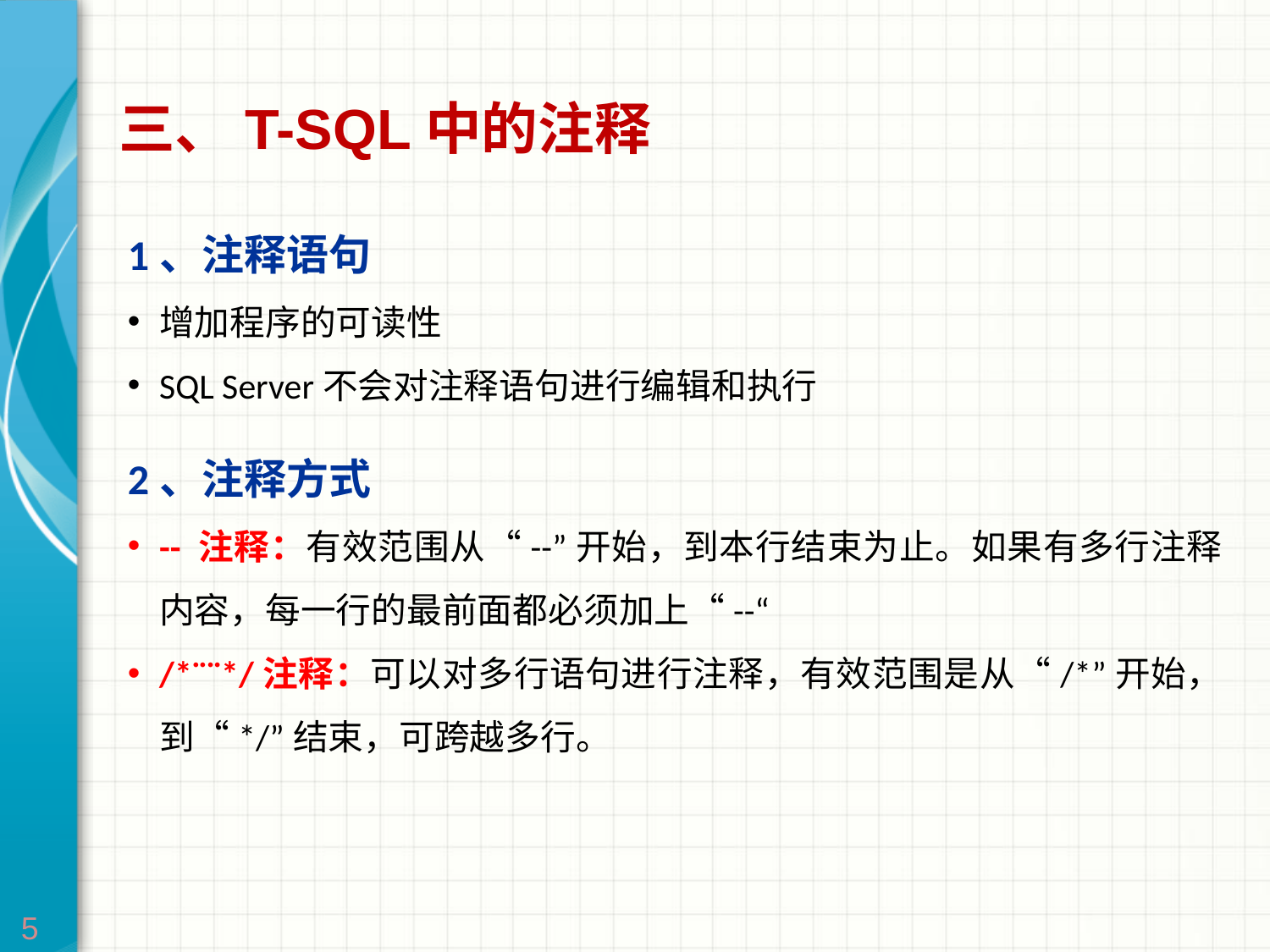

# 三、T-SQL中的注释
1、注释语句
增加程序的可读性
SQL Server不会对注释语句进行编辑和执行
2、注释方式
-- 注释：有效范围从“--”开始，到本行结束为止。如果有多行注释内容，每一行的最前面都必须加上“--“
/*¨¨*/注释：可以对多行语句进行注释，有效范围是从“/*”开始，到“*/”结束，可跨越多行。
5